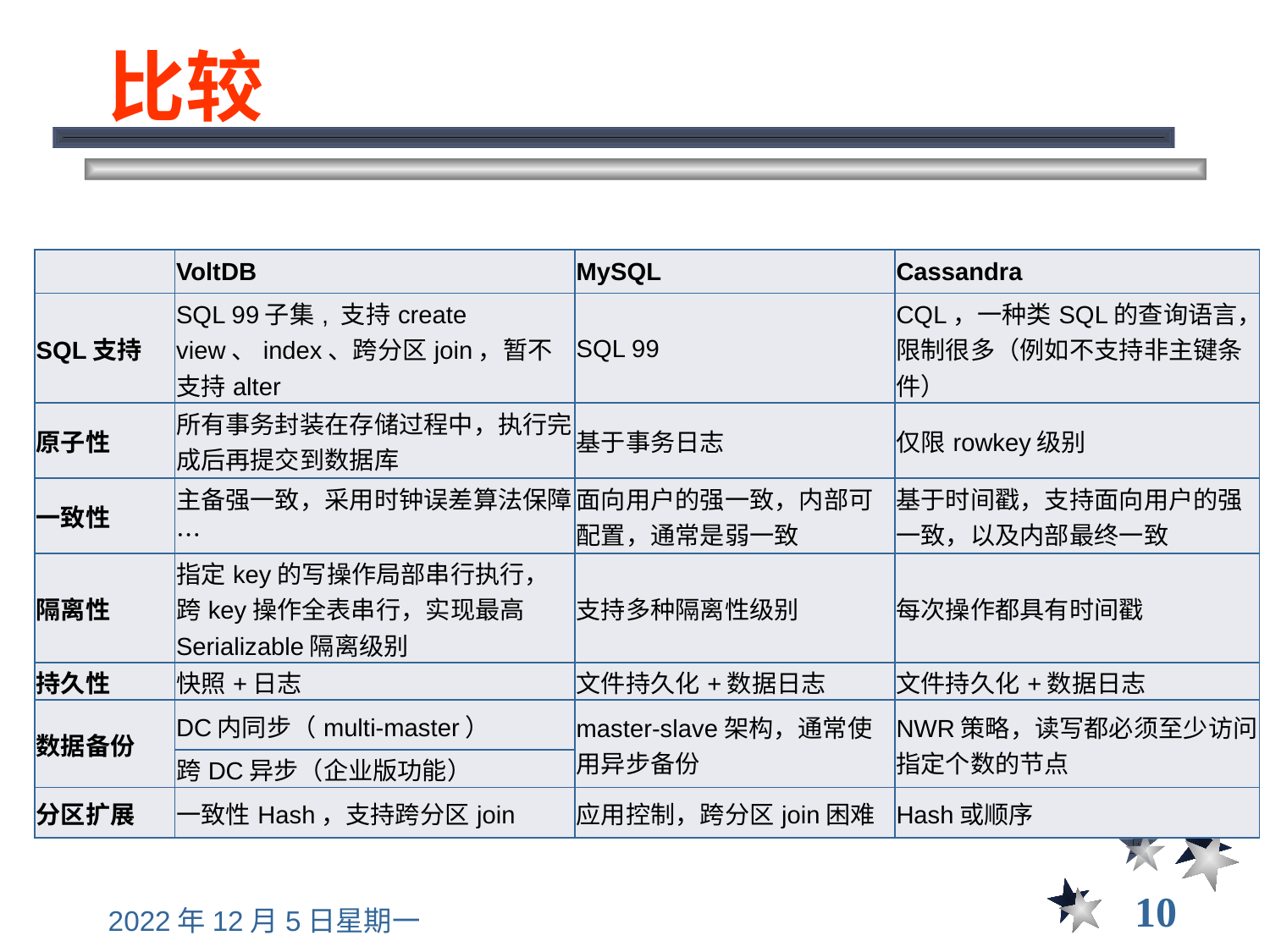

# 比较
|  | VoltDB | MySQL | Cassandra |
| --- | --- | --- | --- |
| SQL支持 | SQL 99子集, 支持create view、index、跨分区join，暂不支持alter | SQL 99 | CQL，一种类SQL的查询语言，限制很多（例如不支持非主键条件） |
| 原子性 | 所有事务封装在存储过程中，执行完成后再提交到数据库 | 基于事务日志 | 仅限rowkey级别 |
| 一致性 | 主备强一致，采用时钟误差算法保障… | 面向用户的强一致，内部可配置，通常是弱一致 | 基于时间戳，支持面向用户的强一致，以及内部最终一致 |
| 隔离性 | 指定key的写操作局部串行执行，跨key操作全表串行，实现最高Serializable隔离级别 | 支持多种隔离性级别 | 每次操作都具有时间戳 |
| 持久性 | 快照+日志 | 文件持久化+数据日志 | 文件持久化+数据日志 |
| 数据备份 | DC内同步（multi-master） | master-slave架构，通常使用异步备份 | NWR策略，读写都必须至少访问指定个数的节点 |
|  | 跨DC异步（企业版功能） |  |  |
| 分区扩展 | 一致性Hash，支持跨分区join | 应用控制，跨分区join困难 | Hash或顺序 |
10
2022年12月5日星期一
大数据管理----前言